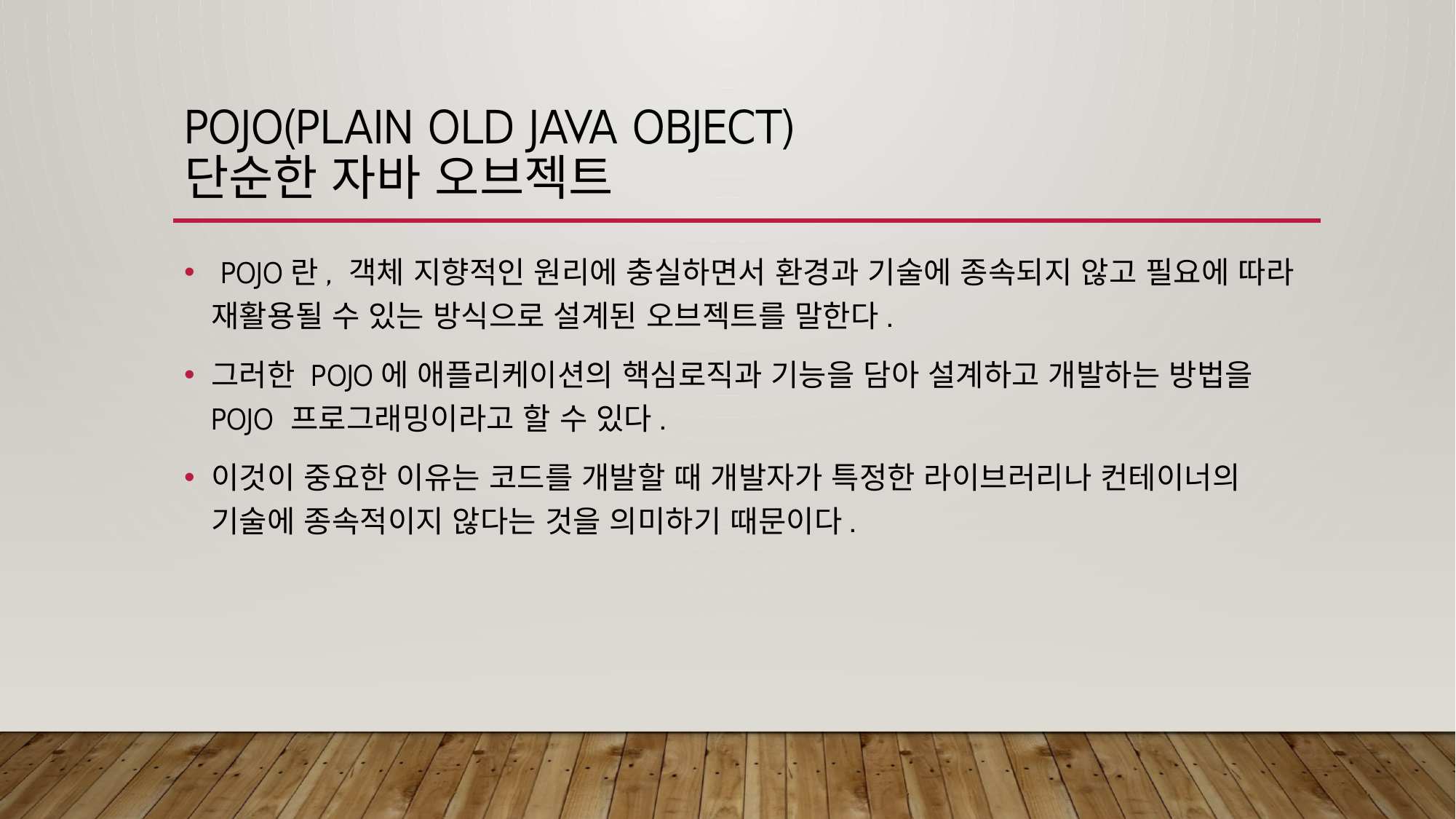

# POJO(Plain Old Java Object) 단순한 자바 오브젝트
 POJO란, 객체 지향적인 원리에 충실하면서 환경과 기술에 종속되지 않고 필요에 따라 재활용될 수 있는 방식으로 설계된 오브젝트를 말한다.
그러한 POJO에 애플리케이션의 핵심로직과 기능을 담아 설계하고 개발하는 방법을 POJO 프로그래밍이라고 할 수 있다.
이것이 중요한 이유는 코드를 개발할 때 개발자가 특정한 라이브러리나 컨테이너의 기술에 종속적이지 않다는 것을 의미하기 때문이다.